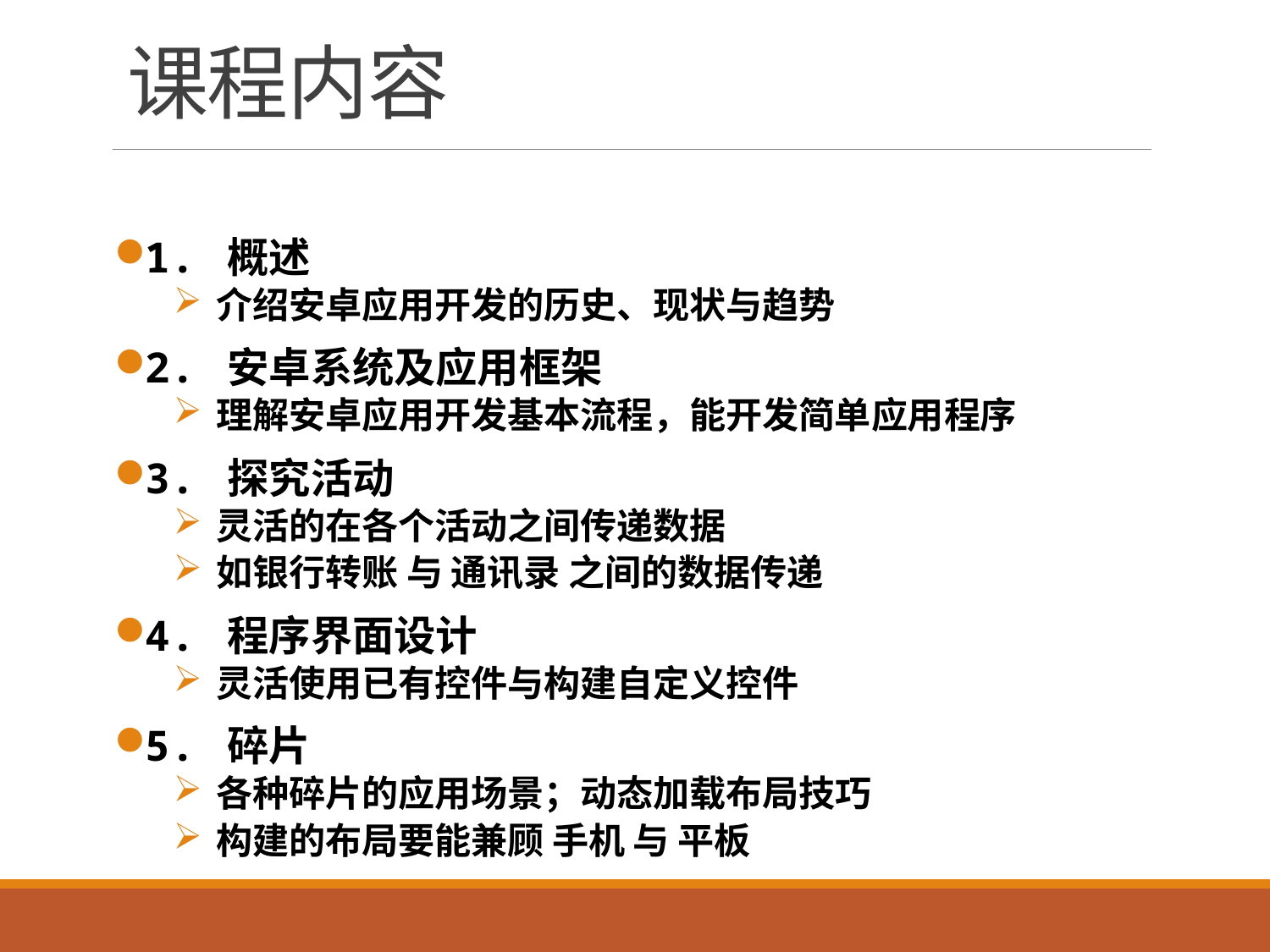

# 课程内容

1. 概述
介绍安卓应用开发的历史、现状与趋势
2. 安卓系统及应用框架
理解安卓应用开发基本流程，能开发简单应用程序
3. 探究活动
灵活的在各个活动之间传递数据
如银行转账 与 通讯录 之间的数据传递
4. 程序界面设计
灵活使用已有控件与构建自定义控件
5. 碎片
各种碎片的应用场景；动态加载布局技巧
构建的布局要能兼顾 手机 与 平板